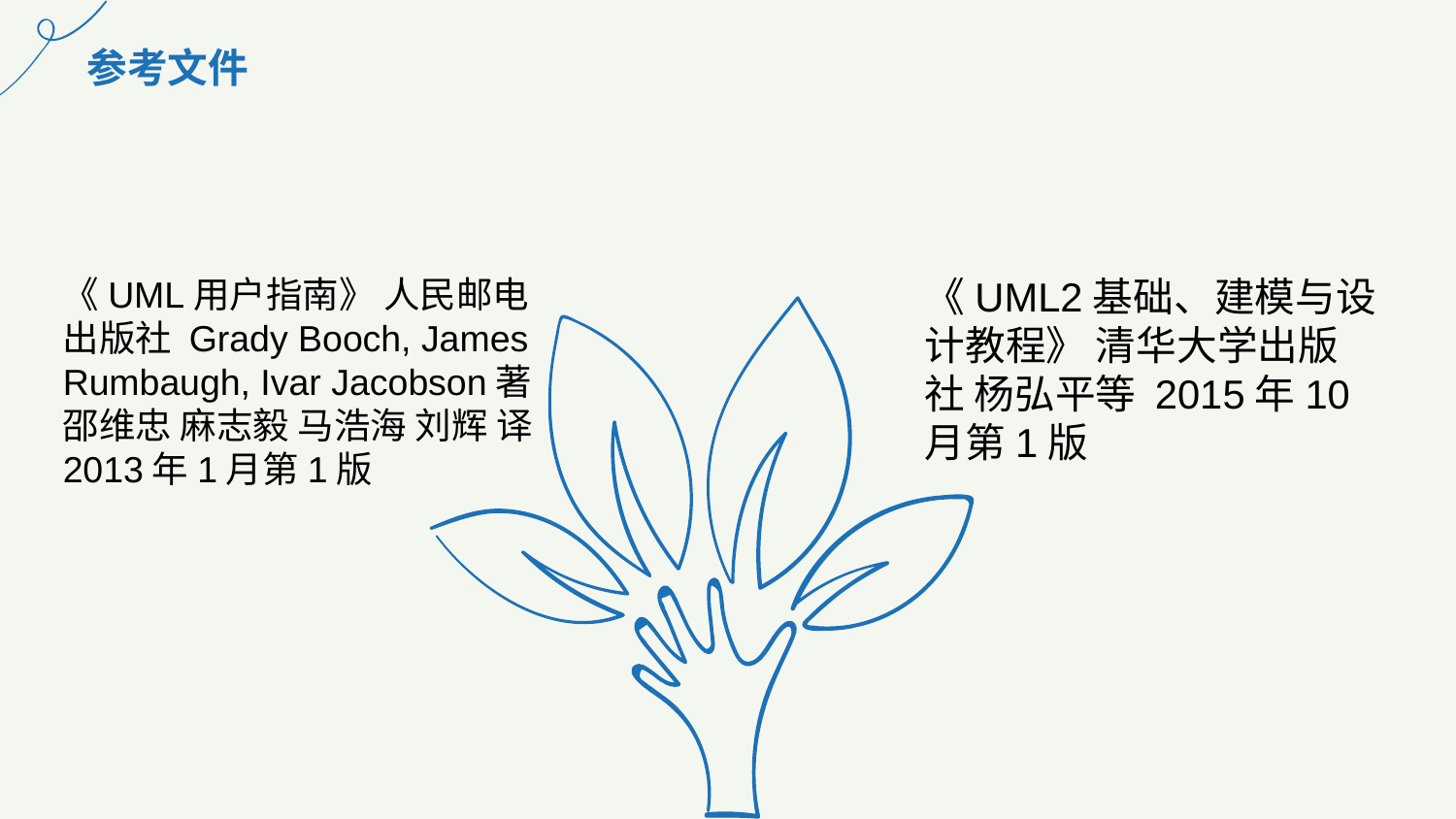

参考文件
《UML用户指南》 人民邮电出版社 Grady Booch, James Rumbaugh, Ivar Jacobson著 邵维忠 麻志毅 马浩海 刘辉 译 2013年1月第1版

《UML2基础、建模与设计教程》 清华大学出版社 杨弘平等 2015年10月第1版